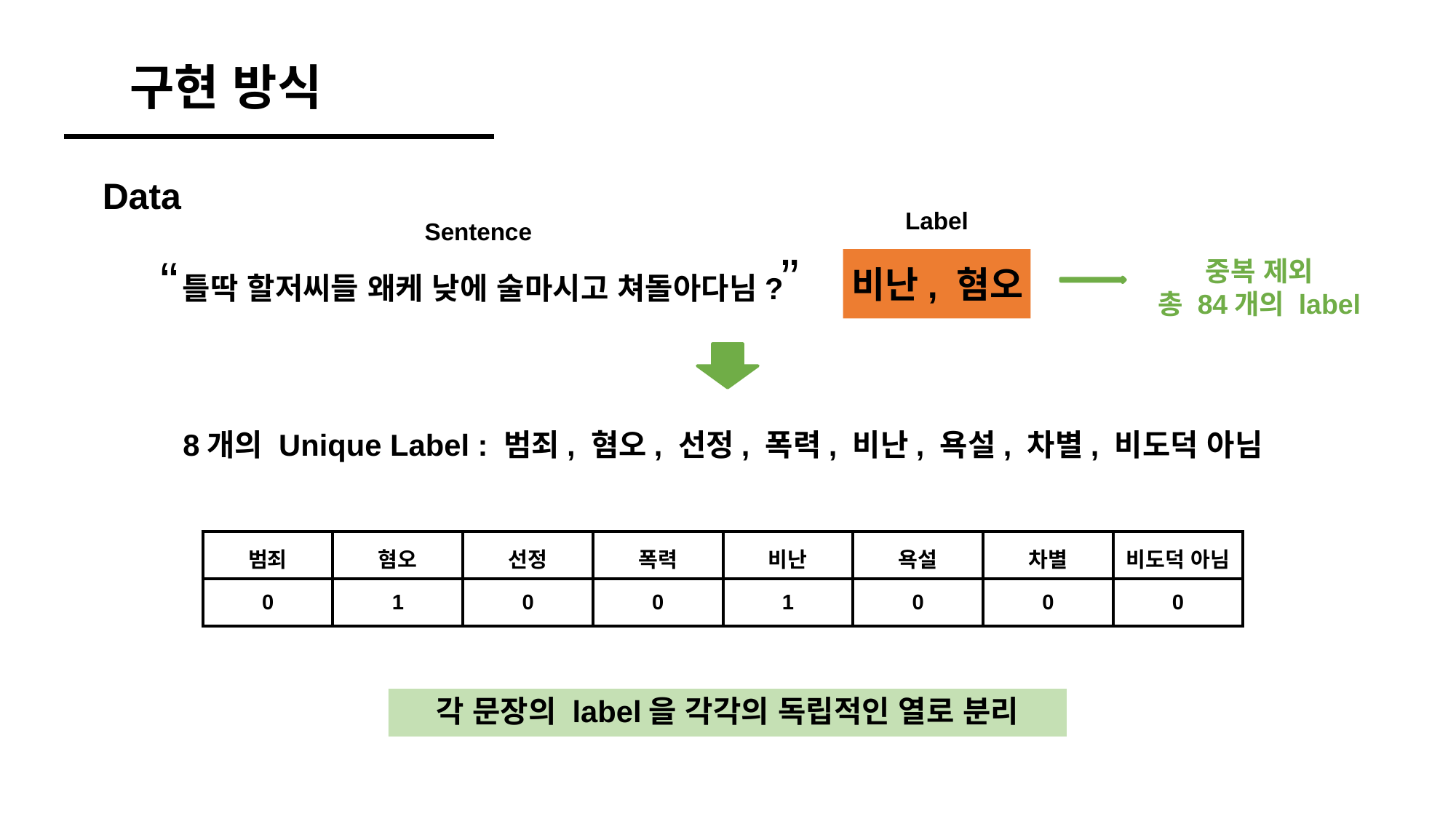

구현 방식
Data
Label
Sentence
“
“
중복 제외
총 84개의 label

비난, 혐오
틀딱 할저씨들 왜케 낮에 술마시고 쳐돌아다님?

8개의 Unique Label : 범죄, 혐오, 선정, 폭력, 비난, 욕설, 차별, 비도덕 아님
| 범죄 | 혐오 | 선정 | 폭력 | 비난 | 욕설 | 차별 | 비도덕 아님 |
| --- | --- | --- | --- | --- | --- | --- | --- |
| 0 | 1 | 0 | 0 | 1 | 0 | 0 | 0 |
각 문장의 label을 각각의 독립적인 열로 분리